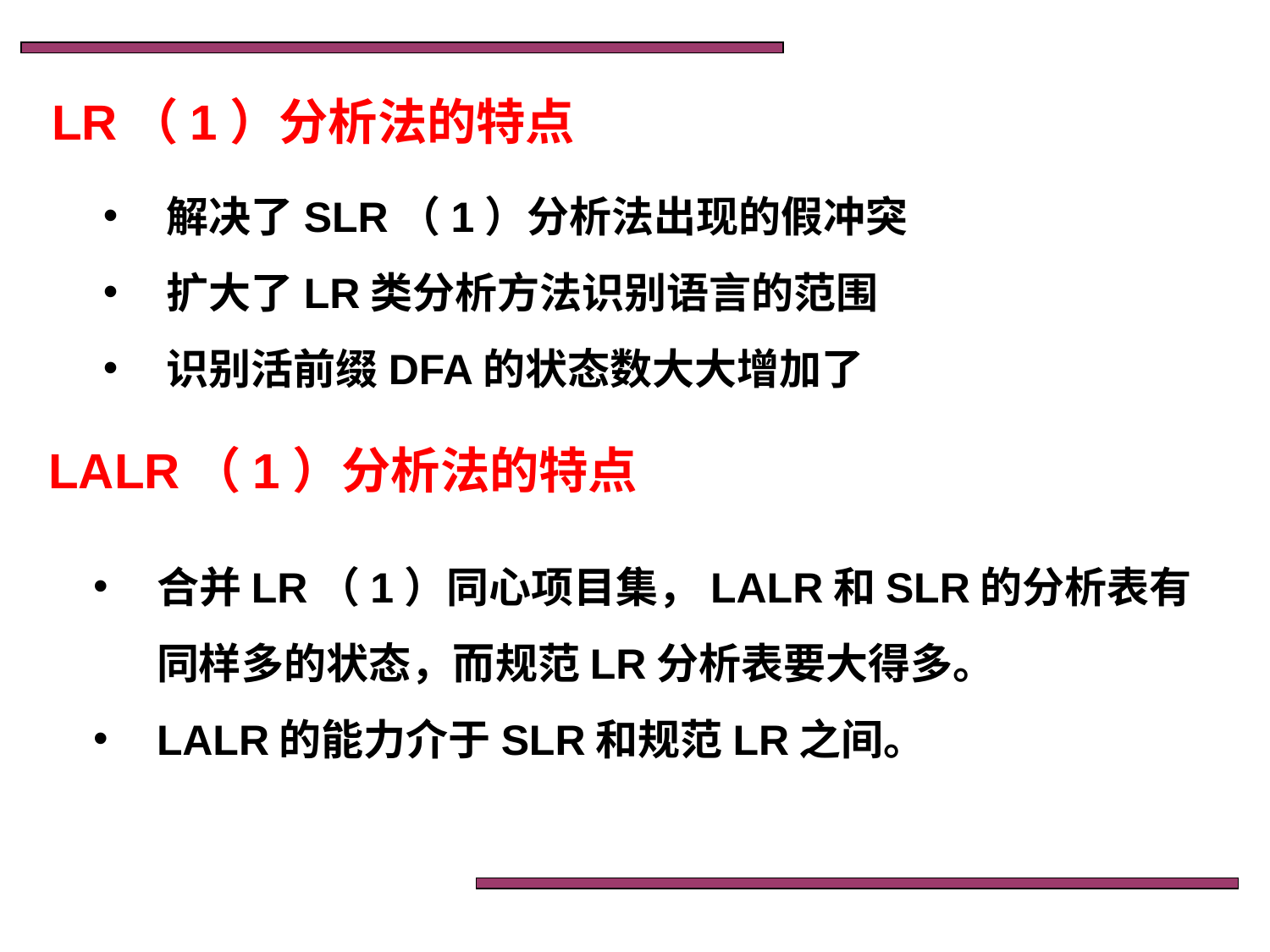

LR（1）分析法的特点
解决了SLR（1）分析法出现的假冲突
扩大了LR类分析方法识别语言的范围
识别活前缀DFA的状态数大大增加了
LALR（1）分析法的特点
合并LR（1）同心项目集，LALR和SLR的分析表有同样多的状态，而规范LR分析表要大得多。
LALR的能力介于SLR和规范LR之间。